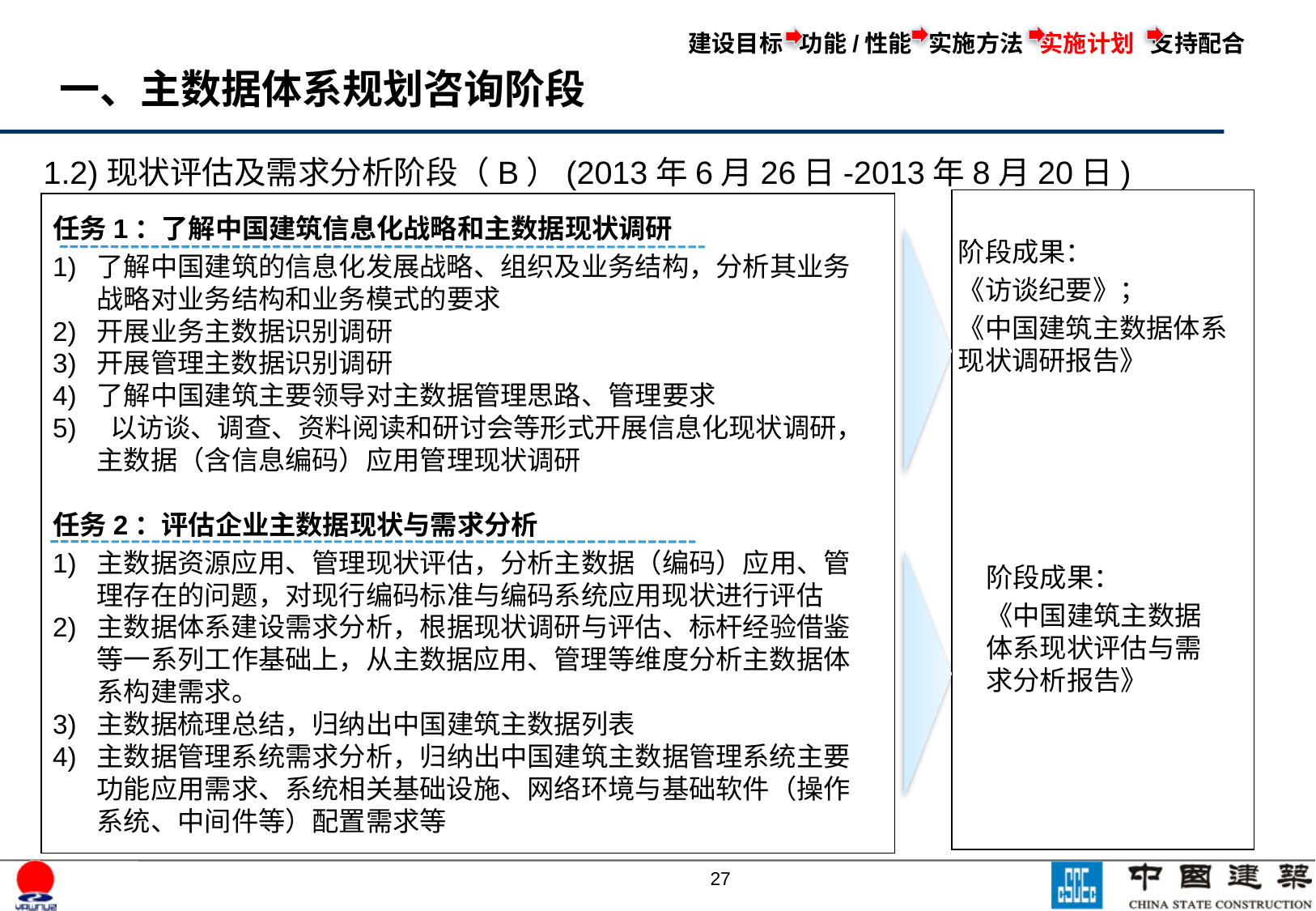

建设目标   功能/性能   实施方法   实施计划   支持配合

一、主数据体系规划咨询阶段
1.2)现状评估及需求分析阶段（B）(2013年6月26日-2013年8月20日)

任务1：了解中国建筑信息化战略和主数据现状调研
1)	了解中国建筑的信息化发展战略、组织及业务结构，分析其业务战略对业务结构和业务模式的要求
2)	开展业务主数据识别调研
3)	开展管理主数据识别调研
4)	了解中国建筑主要领导对主数据管理思路、管理要求
5)　以访谈、调查、资料阅读和研讨会等形式开展信息化现状调研，主数据（含信息编码）应用管理现状调研

任务2：评估企业主数据现状与需求分析
1)	主数据资源应用、管理现状评估，分析主数据（编码）应用、管理存在的问题，对现行编码标准与编码系统应用现状进行评估
2)	主数据体系建设需求分析，根据现状调研与评估、标杆经验借鉴等一系列工作基础上，从主数据应用、管理等维度分析主数据体系构建需求。
3)	主数据梳理总结，归纳出中国建筑主数据列表
4)	主数据管理系统需求分析，归纳出中国建筑主数据管理系统主要功能应用需求、系统相关基础设施、网络环境与基础软件（操作系统、中间件等）配置需求等
阶段成果：
《访谈纪要》；
《中国建筑主数据体系现状调研报告》

阶段成果：
《中国建筑主数据体系现状评估与需求分析报告》

27